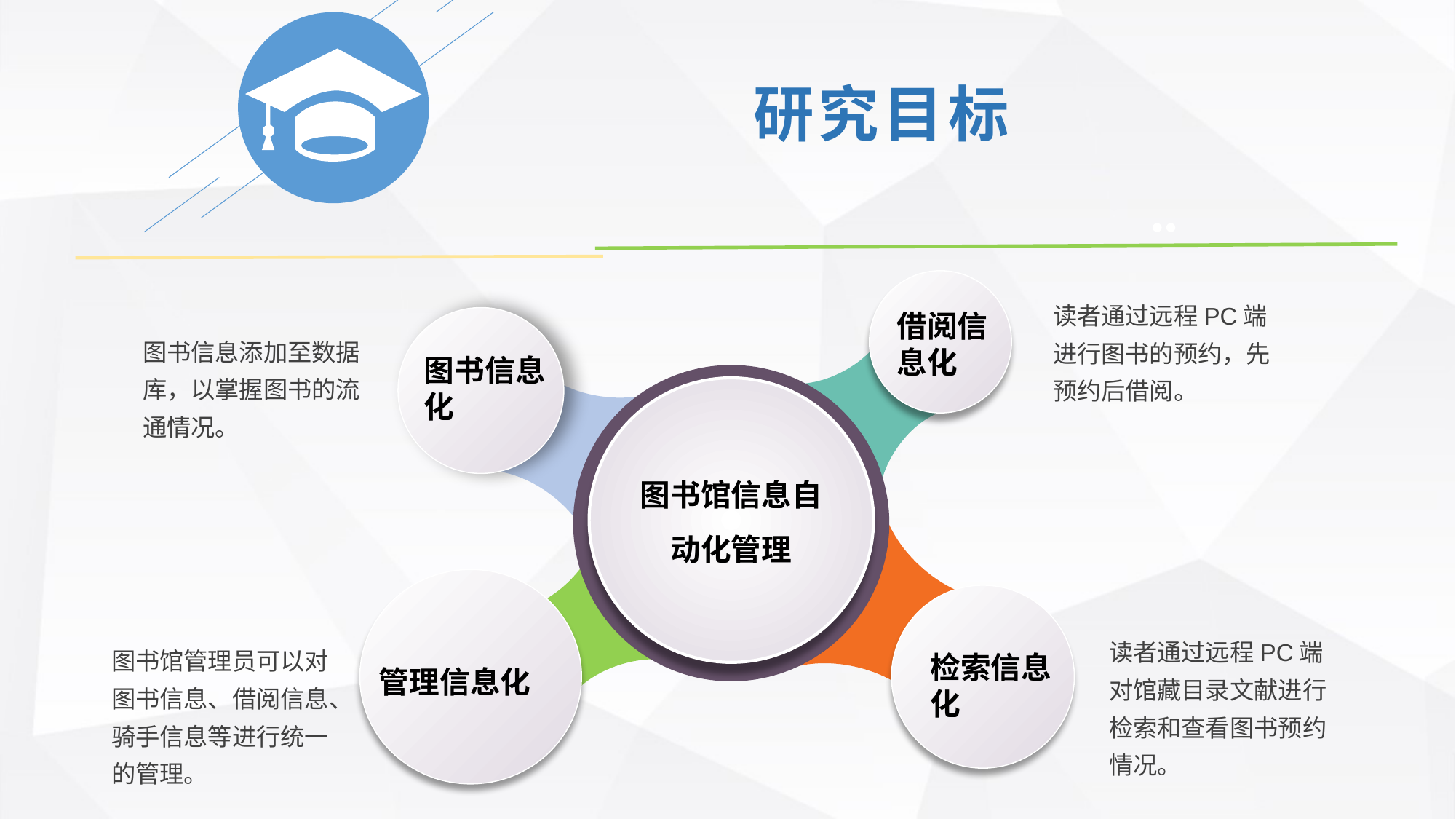

研究目标

读者通过远程PC端进行图书的预约，先预约后借阅。
借阅信息化

图书信息添加至数据库，以掌握图书的流通情况。
图书信息化

图书馆信息自动化管理

读者通过远程PC端对馆藏目录文献进行检索和查看图书预约情况。
图书馆管理员可以对图书信息、借阅信息、骑手信息等进行统一的管理。
检索信息化
管理信息化